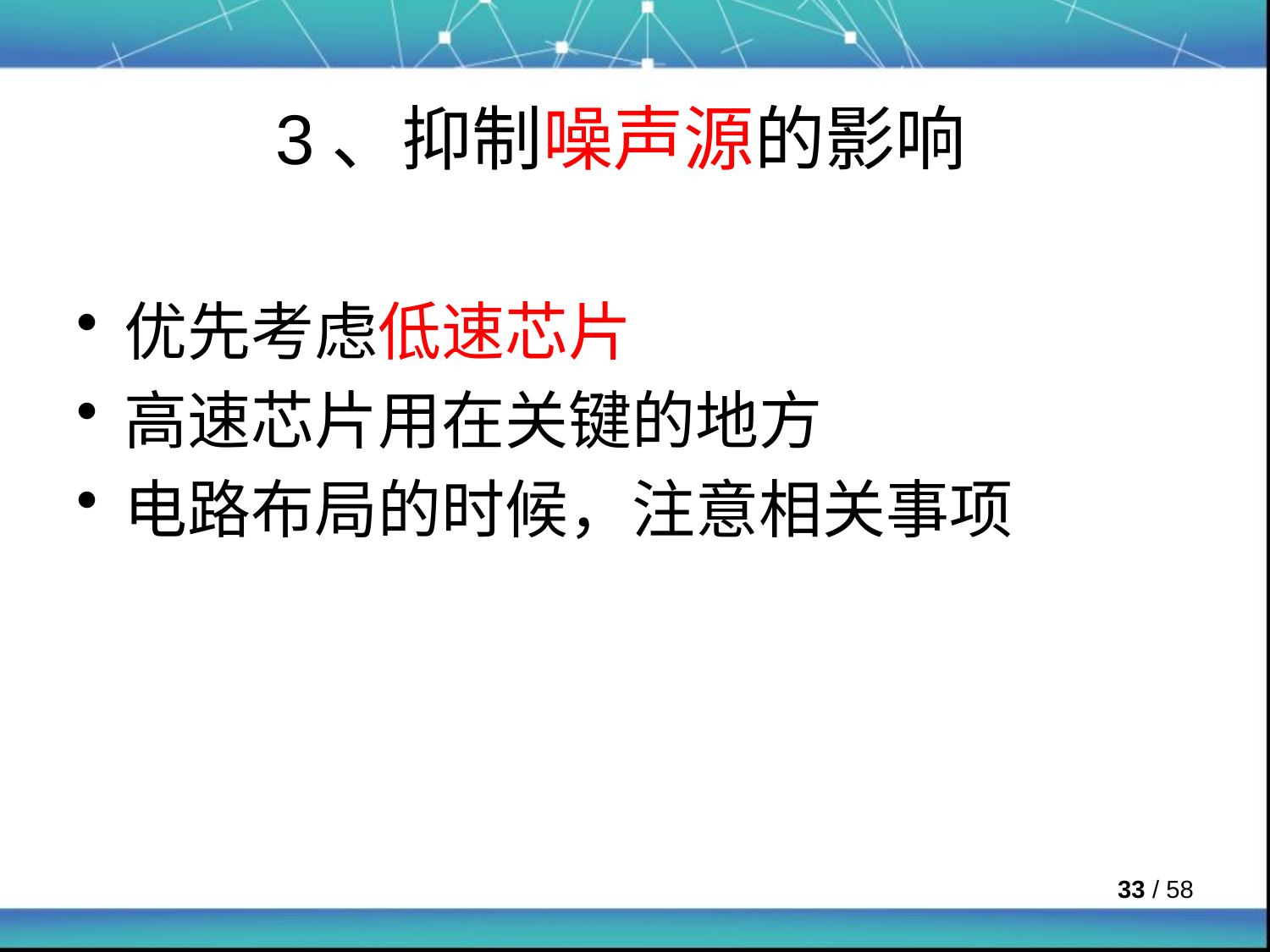

# 3、抑制噪声源的影响

优先考虑低速芯片
高速芯片用在关键的地方
电路布局的时候，注意相关事项
33 / 58